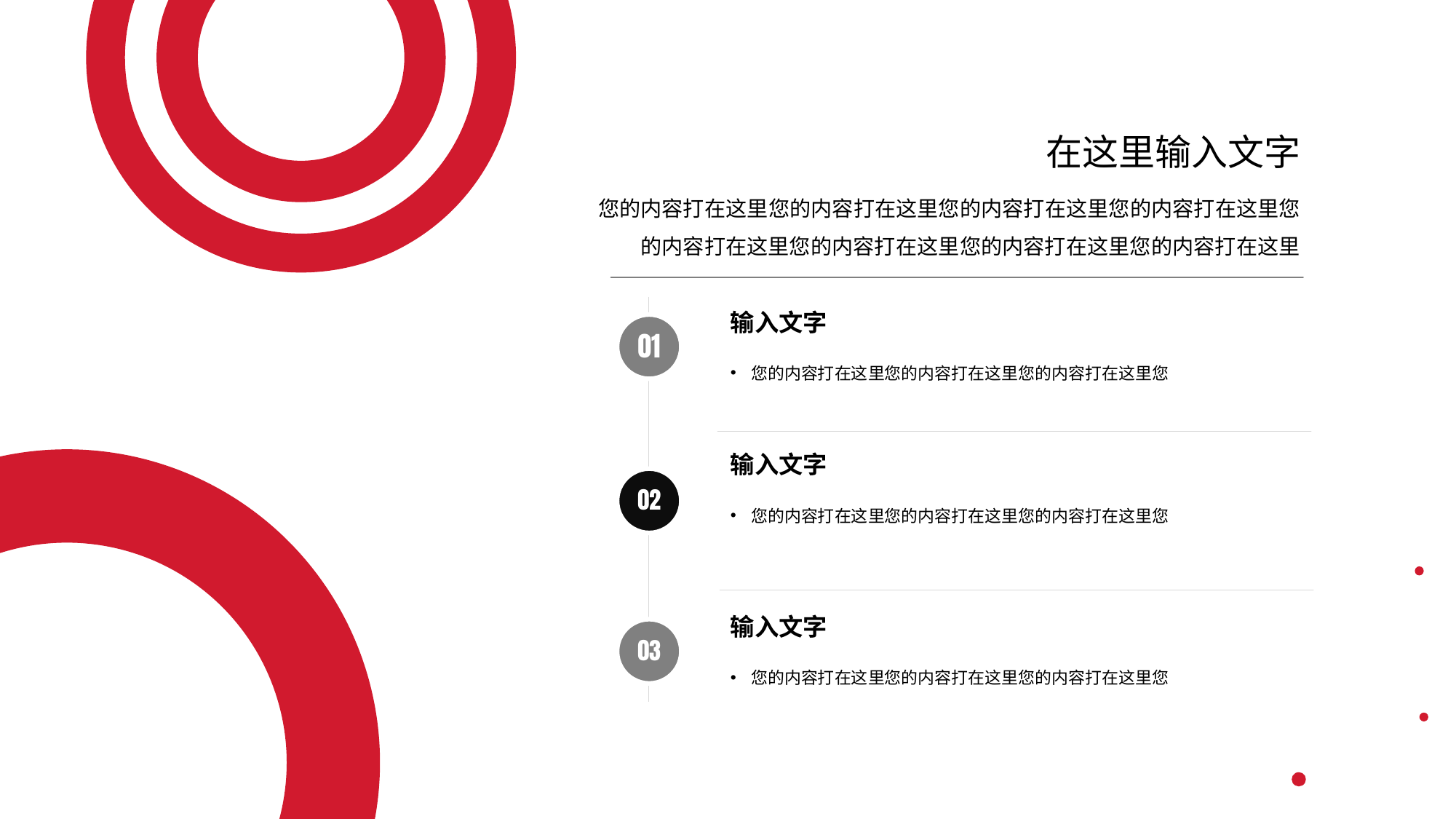

在这里输入文字
您的内容打在这里您的内容打在这里您的内容打在这里您的内容打在这里您的内容打在这里您的内容打在这里您的内容打在这里您的内容打在这里
输入文字
您的内容打在这里您的内容打在这里您的内容打在这里您
01
输入文字
您的内容打在这里您的内容打在这里您的内容打在这里您

02

输入文字
您的内容打在这里您的内容打在这里您的内容打在这里您
03